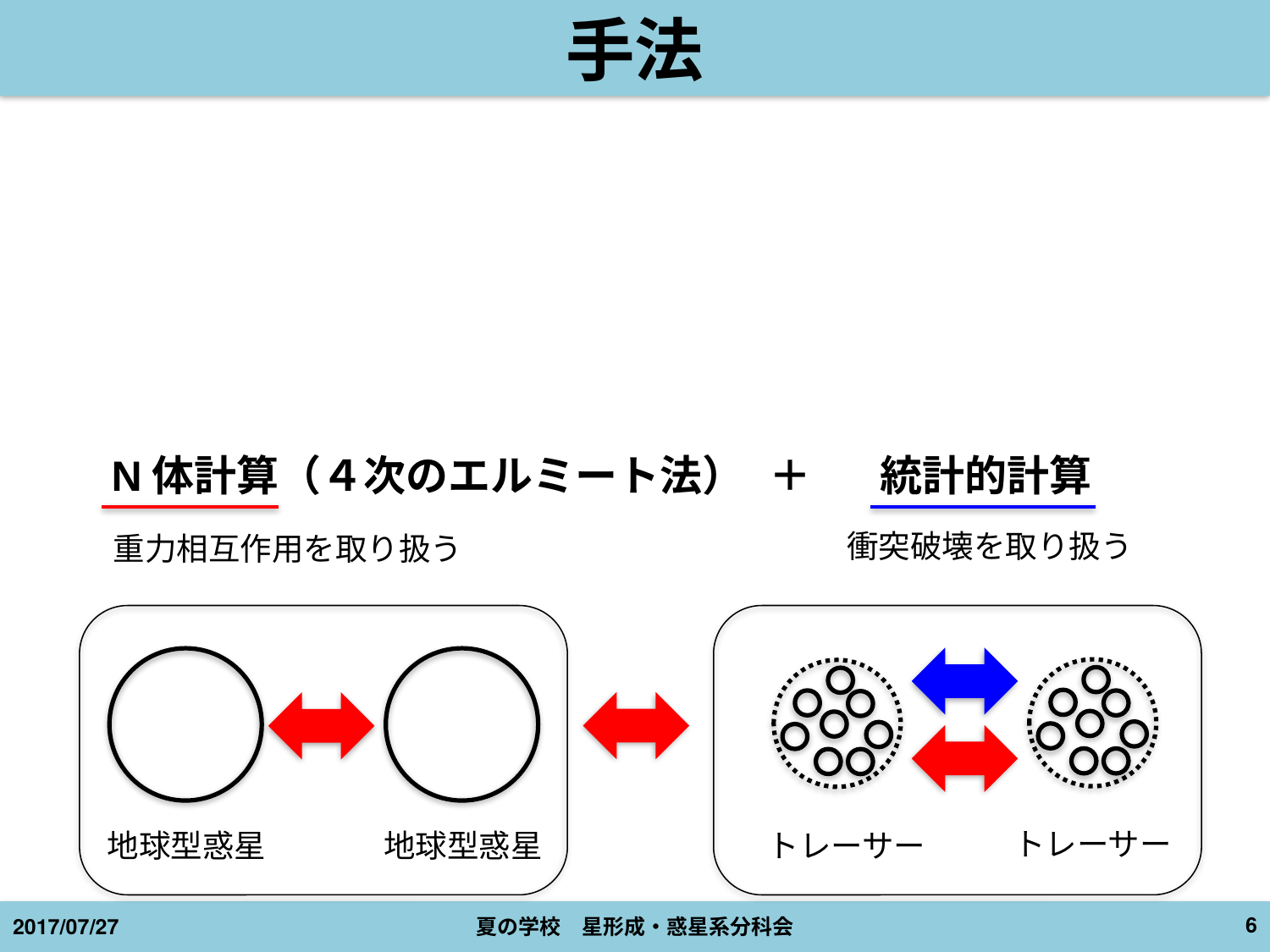

# 手法

N体計算（４次のエルミート法）
＋
統計的計算
衝突破壊を取り扱う
重力相互作用を取り扱う

地球型惑星
地球型惑星

トレーサー
トレーサー

2017/07/27
夏の学校　星形成・惑星系分科会
6